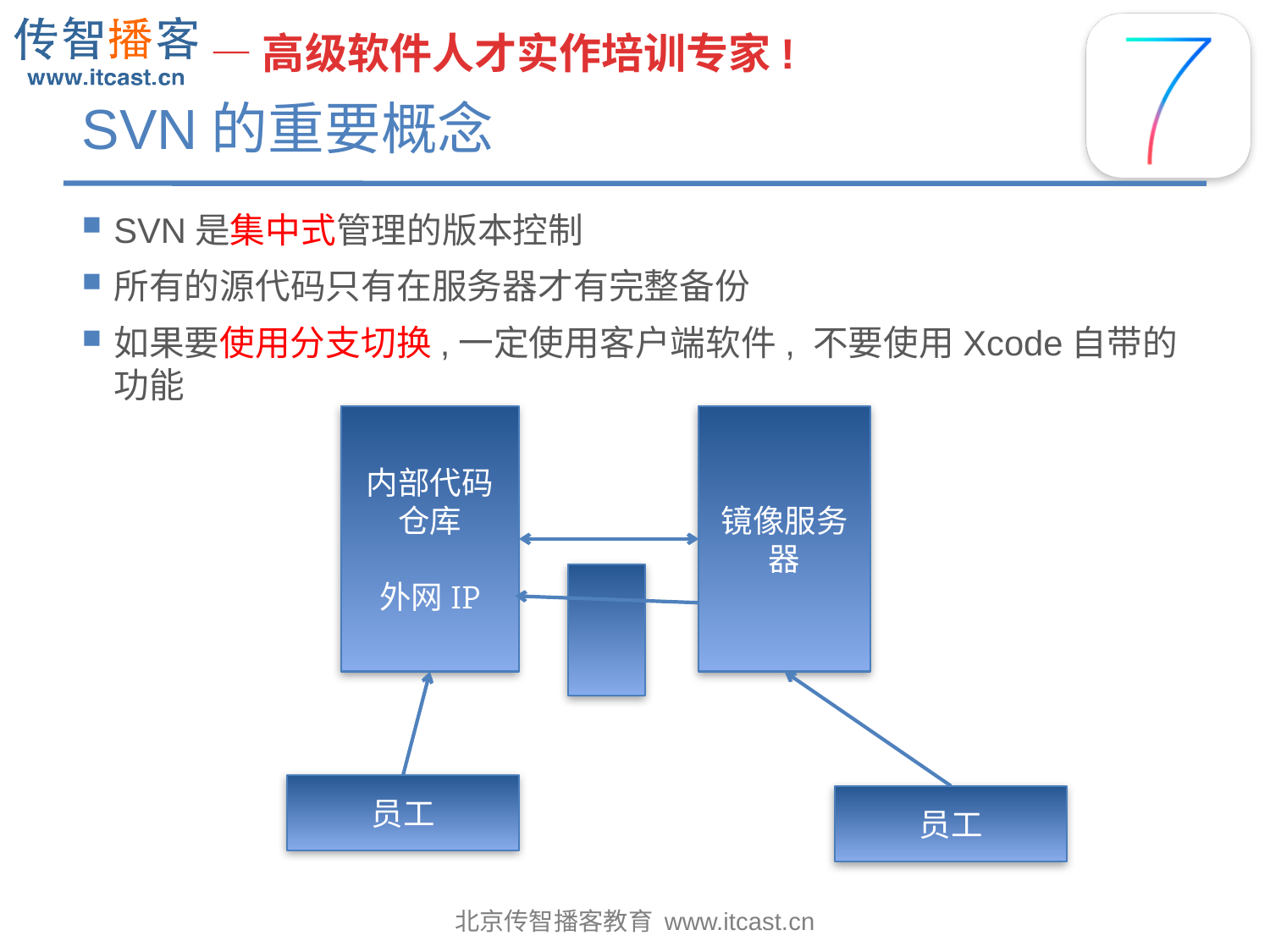

# SVN的重要概念
SVN是集中式管理的版本控制
所有的源代码只有在服务器才有完整备份
如果要使用分支切换,一定使用客户端软件, 不要使用Xcode自带的功能
内部代码仓库

外网IP
镜像服务器

员工
员工